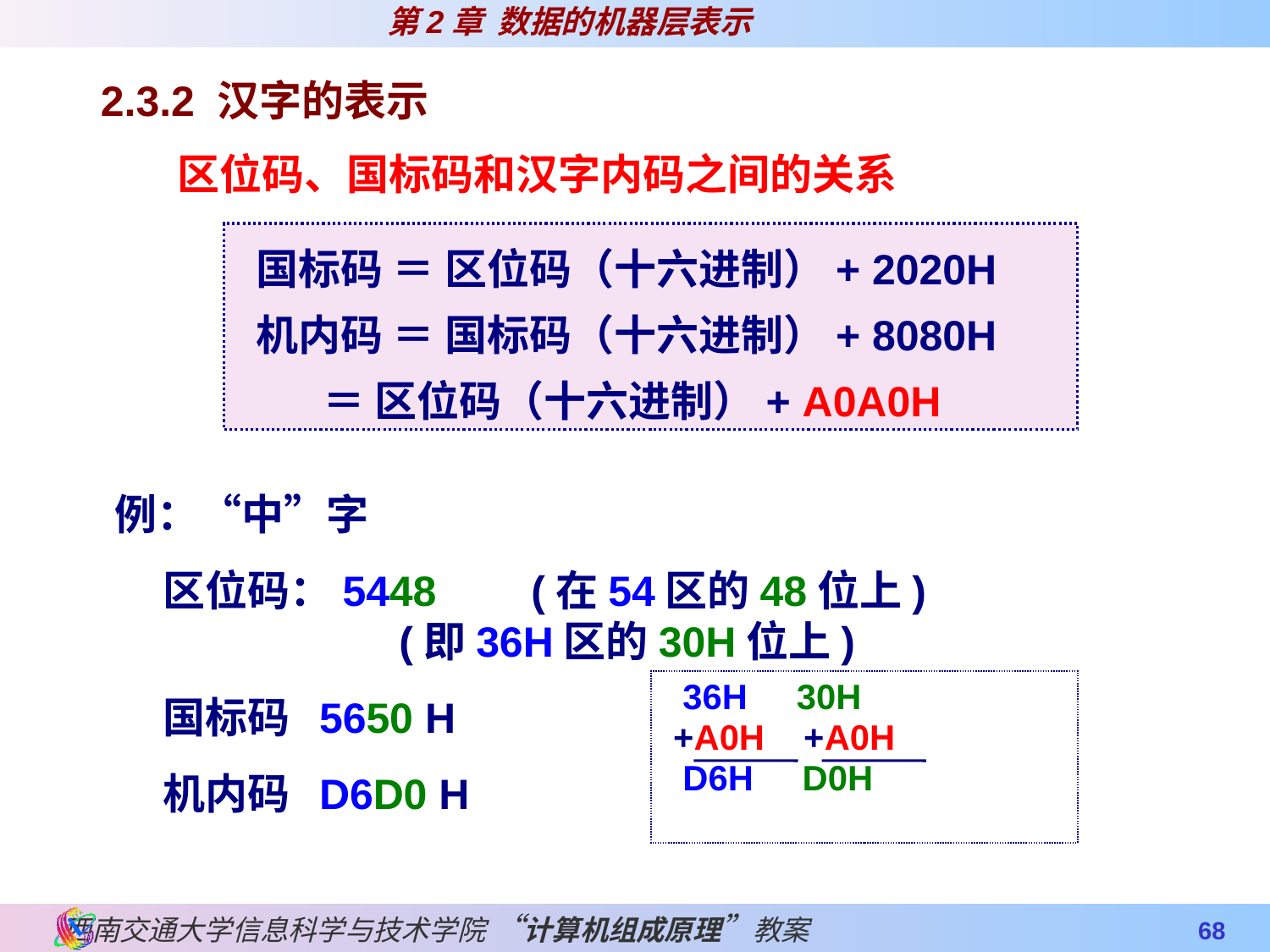

2.3.2 汉字的表示
    区位码、国标码和汉字内码之间的关系
 国标码 ＝ 区位码（十六进制）+ 2020H
 机内码 ＝ 国标码（十六进制）+ 8080H
        ＝ 区位码（十六进制）+ A0A0H
例：“中”字
    区位码：5448        (在54区的48位上)
                        (即36H区的30H位上)
    国标码  5650 H
    机内码  D6D0 H
  36H     30H
 +A0H    +A0H
  D6H     D0H